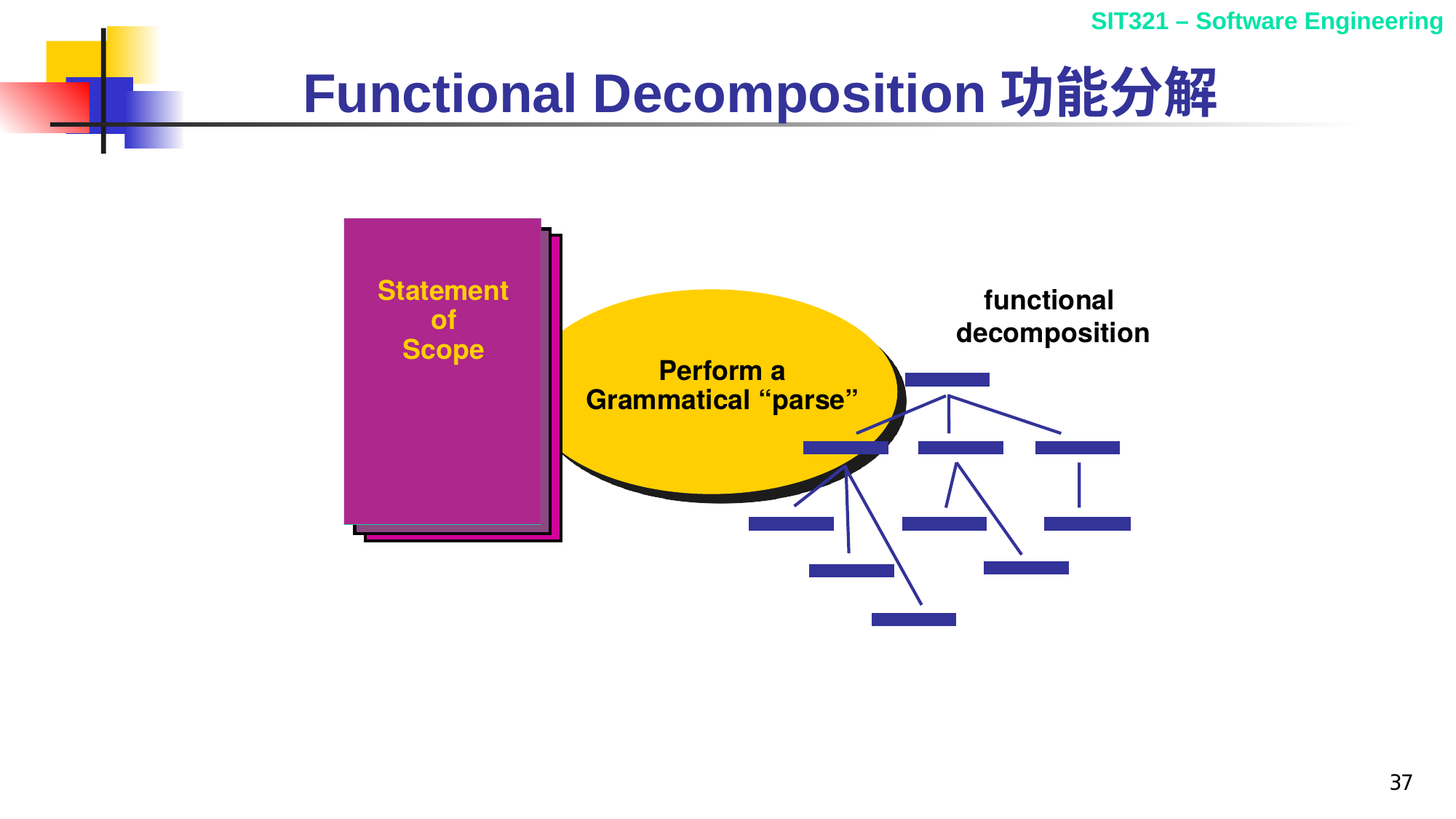

# Functional Decomposition功能分解

Statement
of
Scope
functional
decomposition

Perform a Grammatical “parse”

37